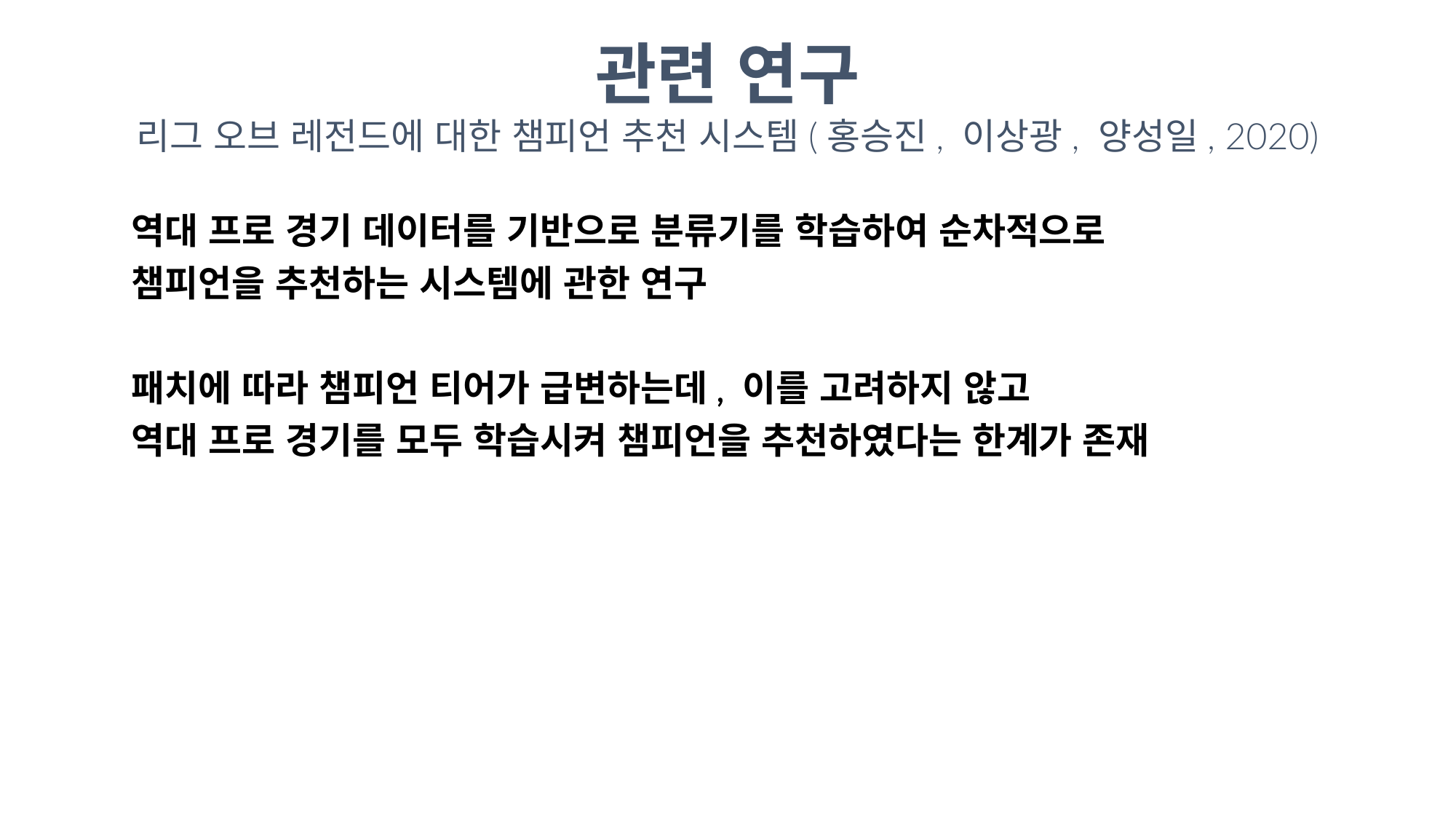

관련 연구
리그 오브 레전드에 대한 챔피언 추천 시스템(홍승진, 이상광, 양성일, 2020)
역대 프로 경기 데이터를 기반으로 분류기를 학습하여 순차적으로
챔피언을 추천하는 시스템에 관한 연구

패치에 따라 챔피언 티어가 급변하는데, 이를 고려하지 않고
역대 프로 경기를 모두 학습시켜 챔피언을 추천하였다는 한계가 존재